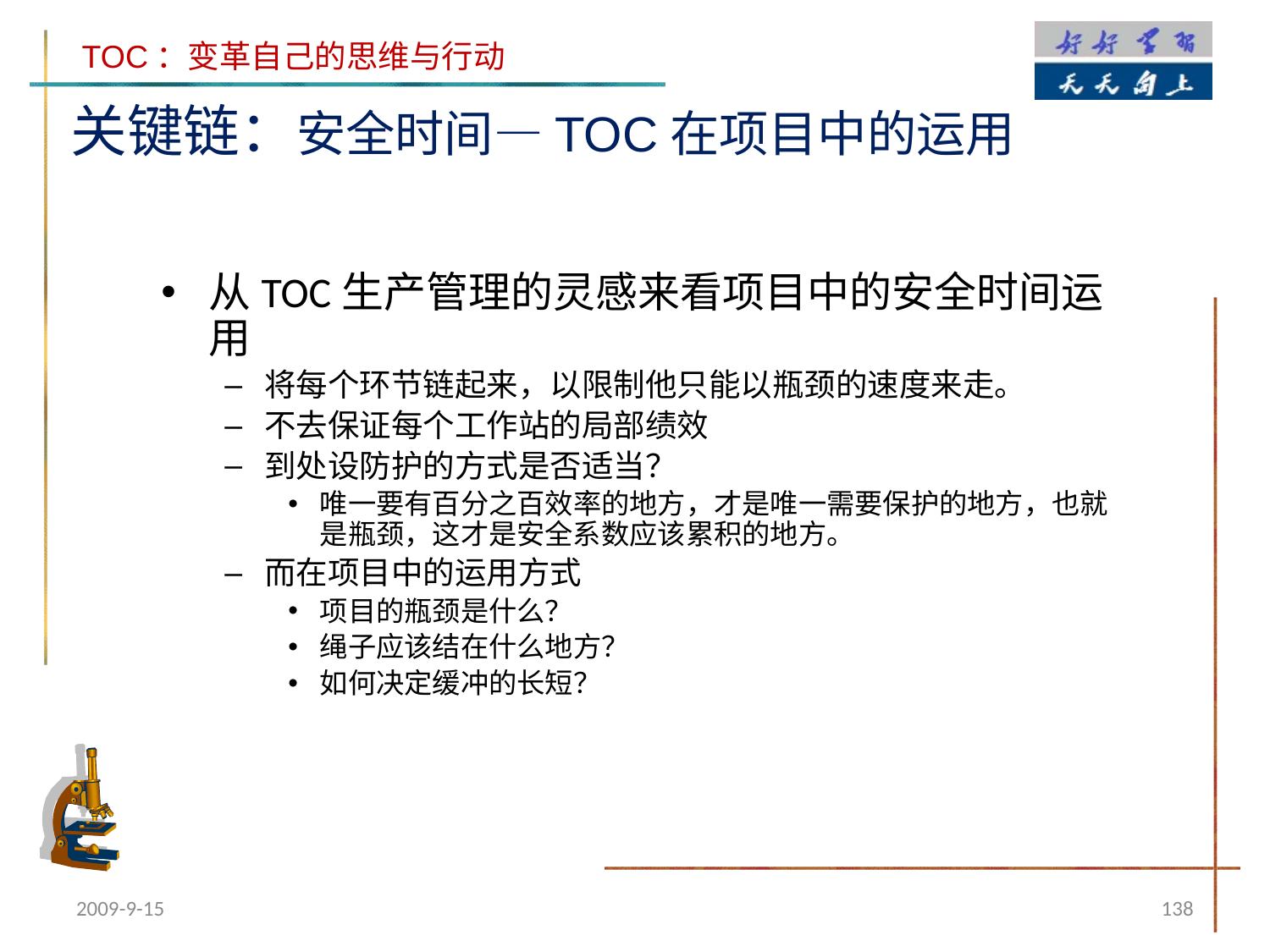

关键链：安全时间—TOC在项目中的运用
从TOC生产管理的灵感来看项目中的安全时间运用
将每个环节链起来，以限制他只能以瓶颈的速度来走。
不去保证每个工作站的局部绩效
到处设防护的方式是否适当？
唯一要有百分之百效率的地方，才是唯一需要保护的地方，也就是瓶颈，这才是安全系数应该累积的地方。
而在项目中的运用方式
项目的瓶颈是什么？
绳子应该结在什么地方？
如何决定缓冲的长短？
2009-9-15
138